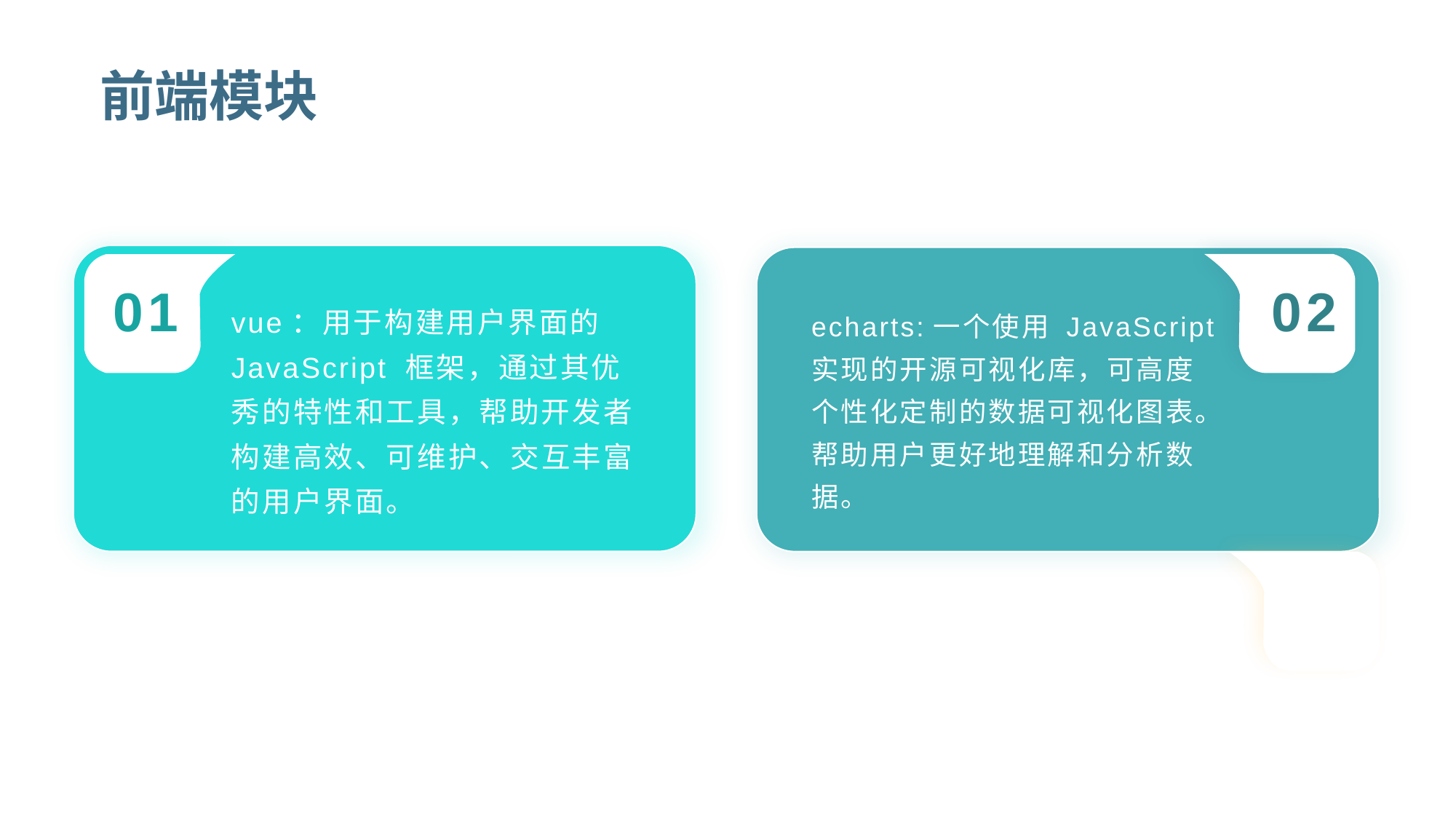

# 前端模块

vue：用于构建用户界面的 JavaScript 框架，通过其优秀的特性和工具，帮助开发者构建高效、可维护、交互丰富的用户界面。
echarts:一个使用 JavaScript 实现的开源可视化库，可高度个性化定制的数据可视化图表。帮助用户更好地理解和分析数据。
01
02

数据备份与恢复：定期进行数据备份，确保数据安全，并在出现故障时能够快恢复数据